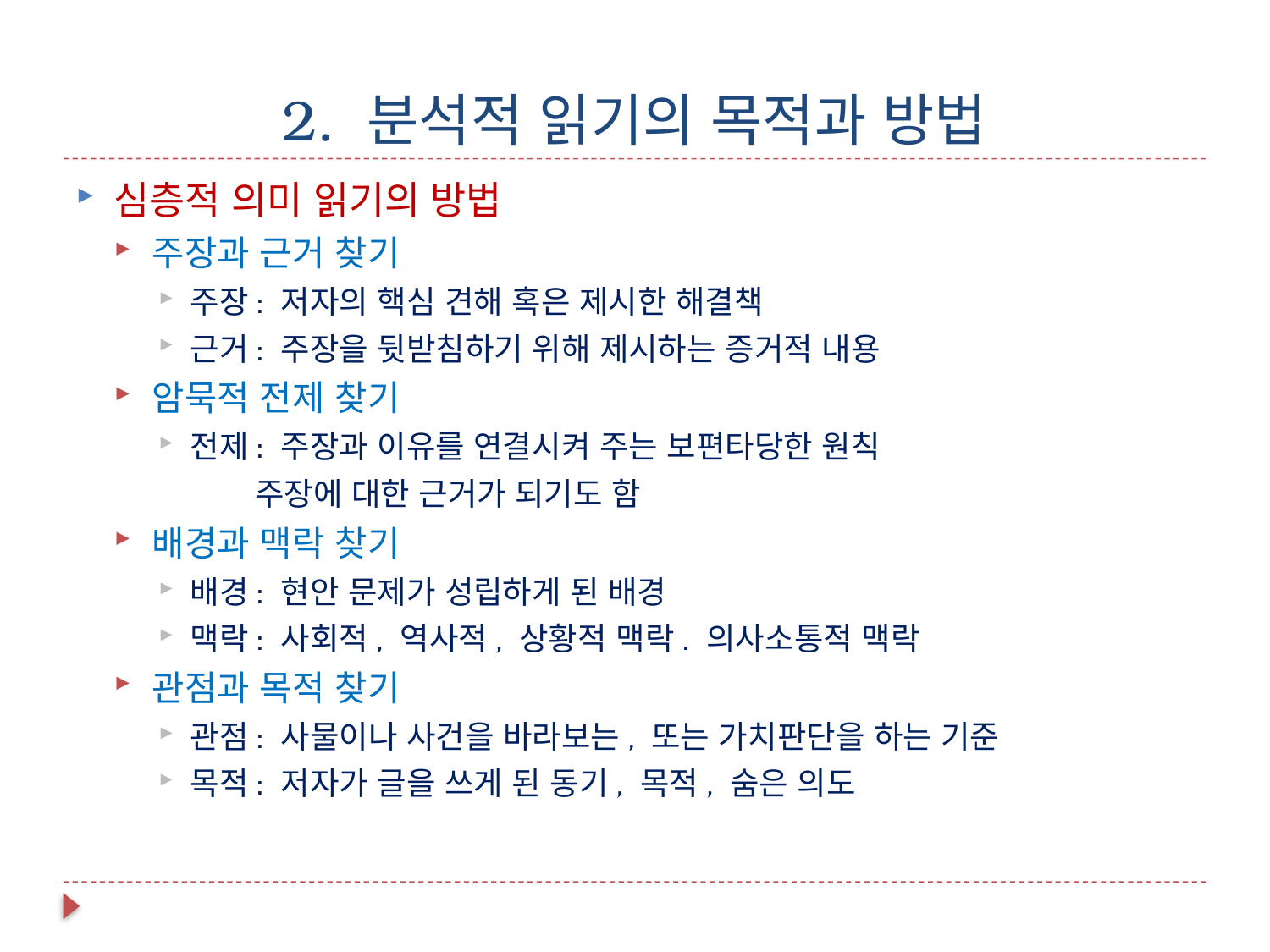

# 2. 분석적 읽기의 목적과 방법
심층적 의미 읽기의 방법
주장과 근거 찾기
주장: 저자의 핵심 견해 혹은 제시한 해결책
근거: 주장을 뒷받침하기 위해 제시하는 증거적 내용
암묵적 전제 찾기
전제: 주장과 이유를 연결시켜 주는 보편타당한 원칙
          주장에 대한 근거가 되기도 함
배경과 맥락 찾기
배경: 현안 문제가 성립하게 된 배경
맥락: 사회적, 역사적, 상황적 맥락. 의사소통적 맥락
관점과 목적 찾기
관점: 사물이나 사건을 바라보는, 또는 가치판단을 하는 기준
목적: 저자가 글을 쓰게 된 동기, 목적, 숨은 의도